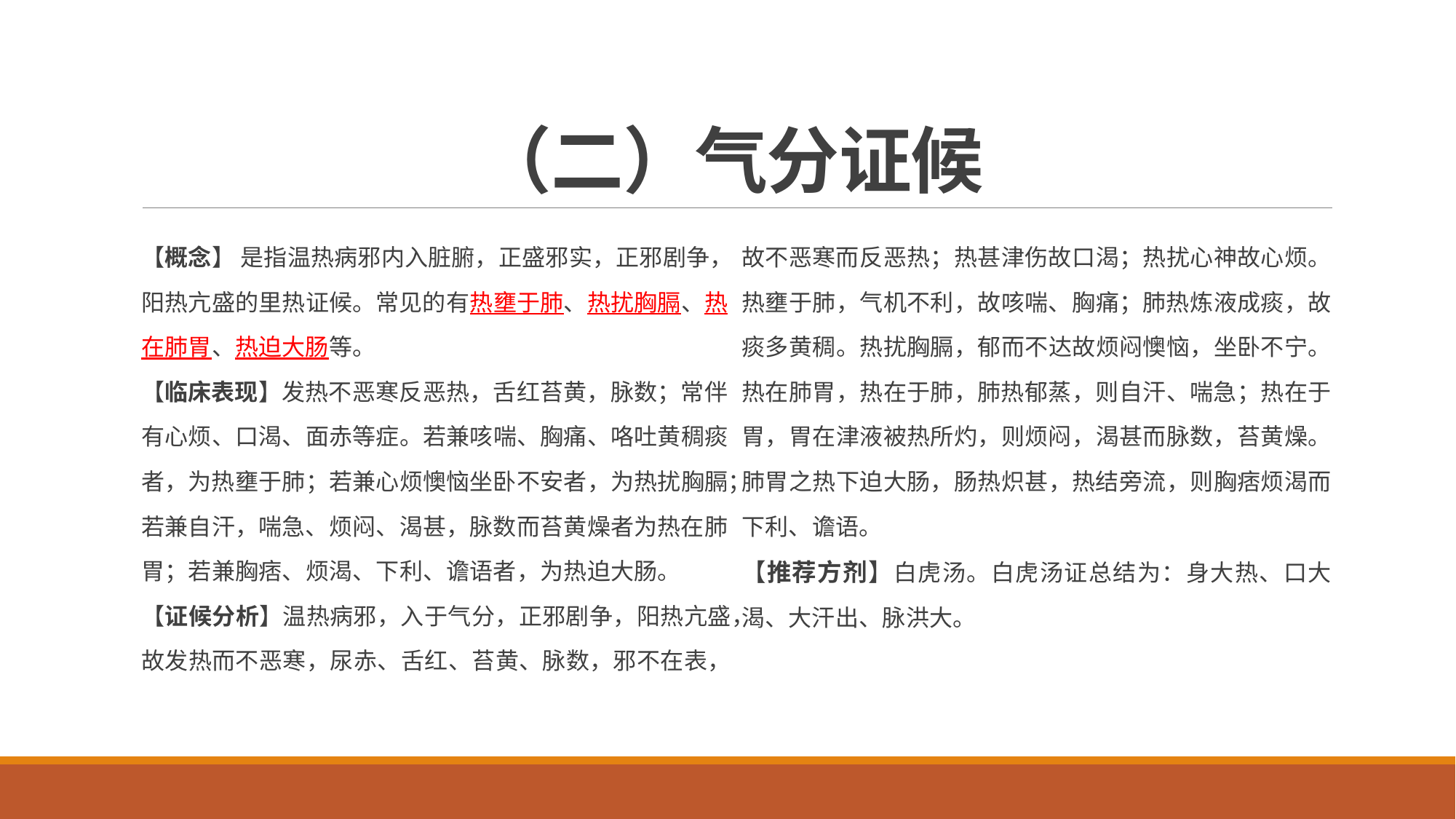

# （二）气分证候
【概念】 是指温热病邪内入脏腑，正盛邪实，正邪剧争，阳热亢盛的里热证候。常见的有热壅于肺、热扰胸膈、热在肺胃、热迫大肠等。
【临床表现】发热不恶寒反恶热，舌红苔黄，脉数；常伴有心烦、口渴、面赤等症。若兼咳喘、胸痛、咯吐黄稠痰者，为热壅于肺；若兼心烦懊恼坐卧不安者，为热扰胸膈；若兼自汗，喘急、烦闷、渴甚，脉数而苔黄燥者为热在肺胃；若兼胸痞、烦渴、下利、谵语者，为热迫大肠。
【证候分析】温热病邪，入于气分，正邪剧争，阳热亢盛，故发热而不恶寒，尿赤、舌红、苔黄、脉数，邪不在表，故不恶寒而反恶热；热甚津伤故口渴；热扰心神故心烦。热壅于肺，气机不利，故咳喘、胸痛；肺热炼液成痰，故痰多黄稠。热扰胸膈，郁而不达故烦闷懊恼，坐卧不宁。热在肺胃，热在于肺，肺热郁蒸，则自汗、喘急；热在于胃，胃在津液被热所灼，则烦闷，渴甚而脉数，苔黄燥。肺胃之热下迫大肠，肠热炽甚，热结旁流，则胸痞烦渴而下利、谵语。
【推荐方剂】白虎汤。白虎汤证总结为：身大热、口大渴、大汗出、脉洪大。